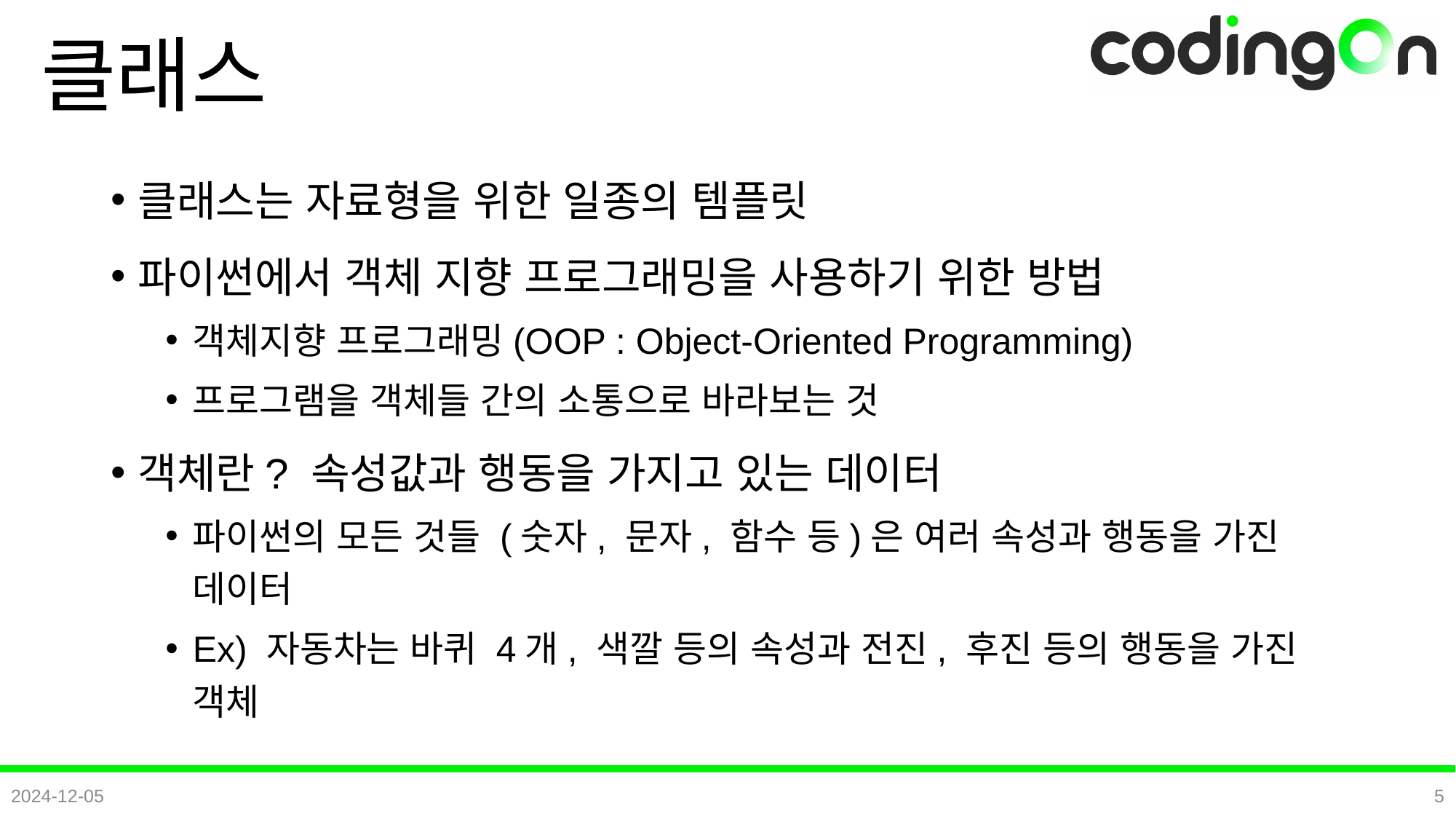

# 클래스
클래스는 자료형을 위한 일종의 템플릿
파이썬에서 객체 지향 프로그래밍을 사용하기 위한 방법
객체지향 프로그래밍(OOP : Object-Oriented Programming)
프로그램을 객체들 간의 소통으로 바라보는 것
객체란? 속성값과 행동을 가지고 있는 데이터
파이썬의 모든 것들 (숫자, 문자, 함수 등)은 여러 속성과 행동을 가진 데이터
Ex) 자동차는 바퀴 4개, 색깔 등의 속성과 전진, 후진 등의 행동을 가진 객체

2024-12-05
5